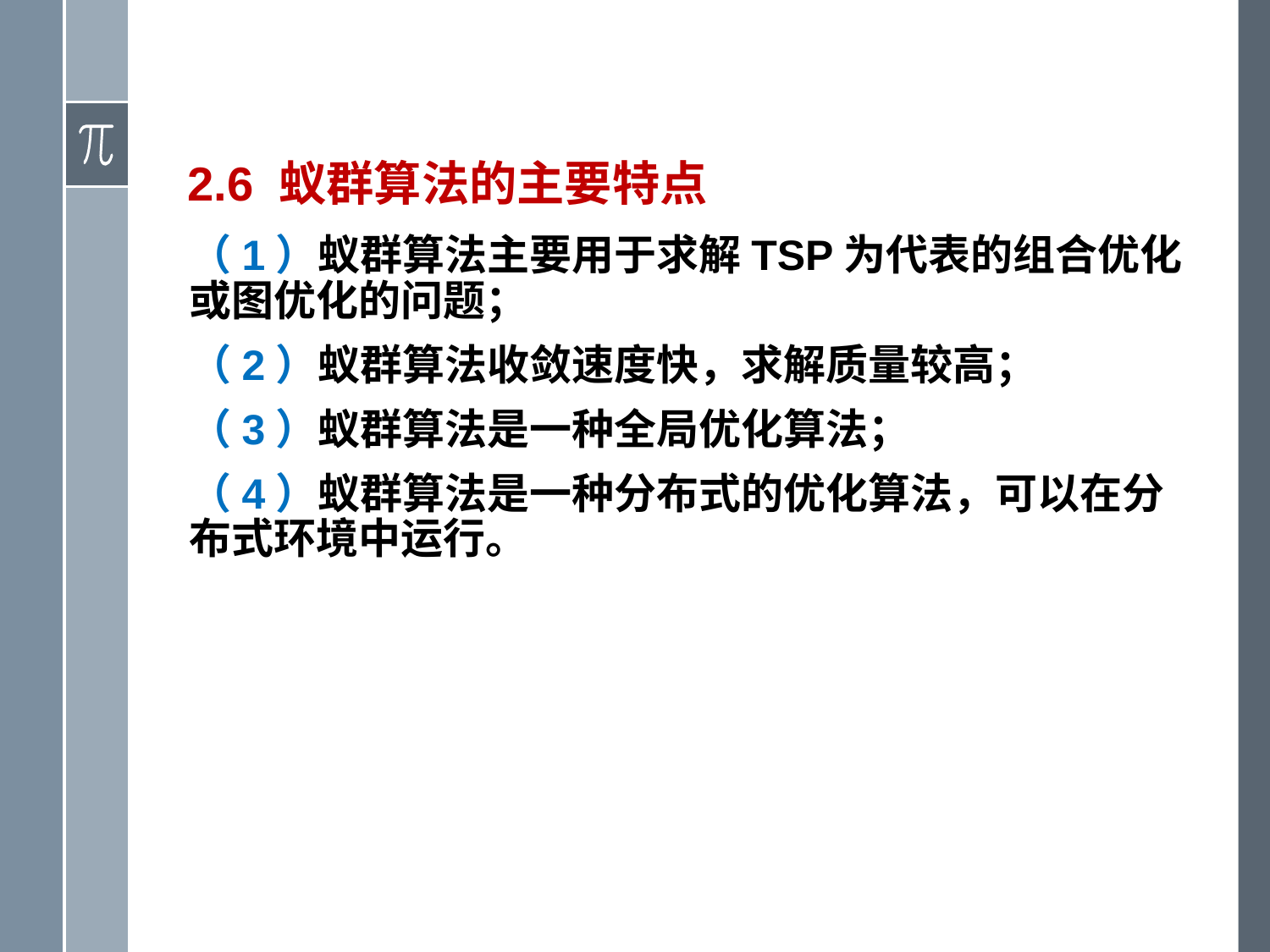

# 2.6 蚁群算法的主要特点
（1）蚁群算法主要用于求解TSP为代表的组合优化或图优化的问题；
（2）蚁群算法收敛速度快，求解质量较高；
（3）蚁群算法是一种全局优化算法；
（4）蚁群算法是一种分布式的优化算法，可以在分布式环境中运行。